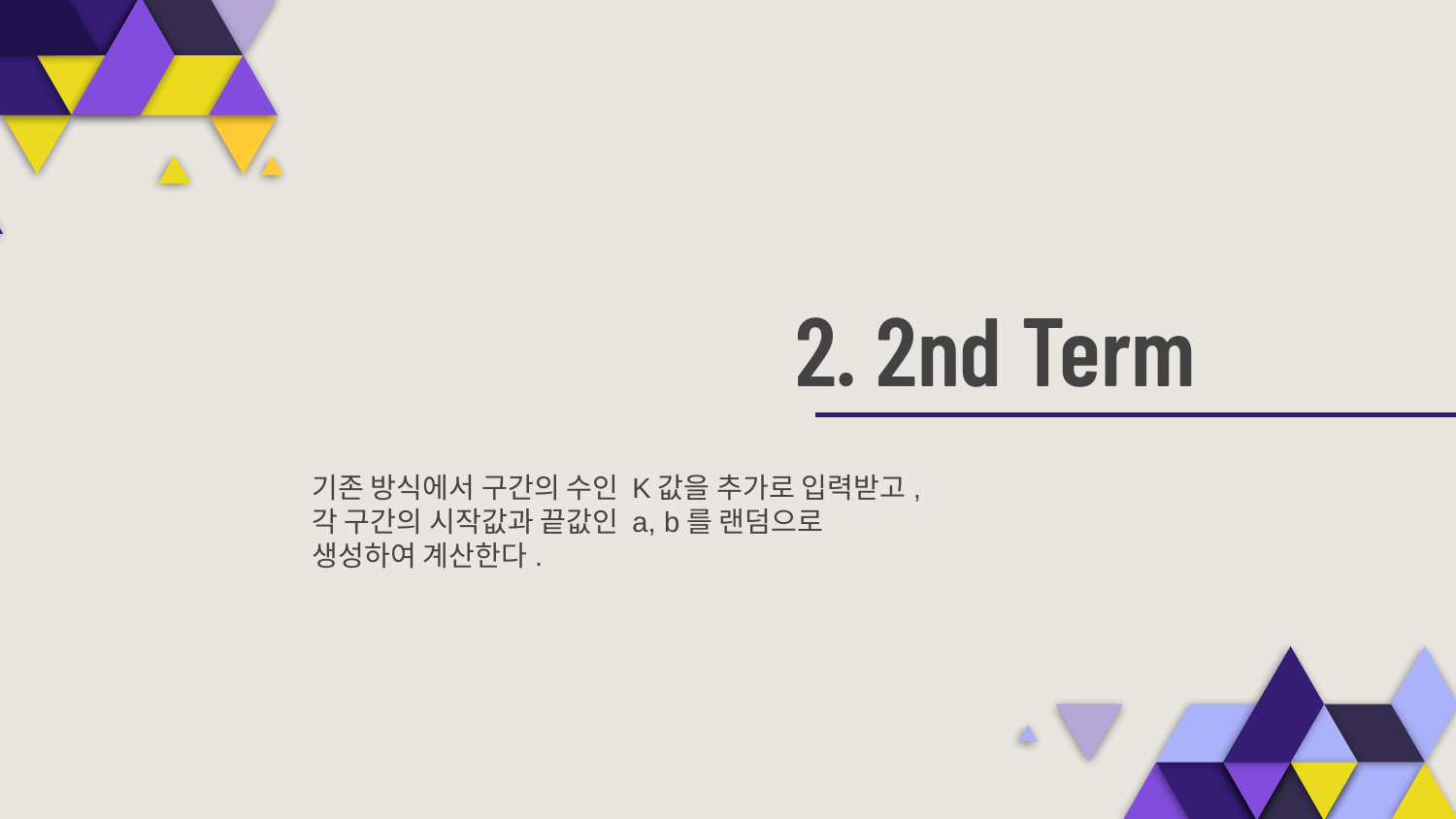

# 2. 2nd Term
기존 방식에서 구간의 수인 K값을 추가로 입력받고, 각 구간의 시작값과 끝값인 a, b를 랜덤으로 생성하여 계산한다.